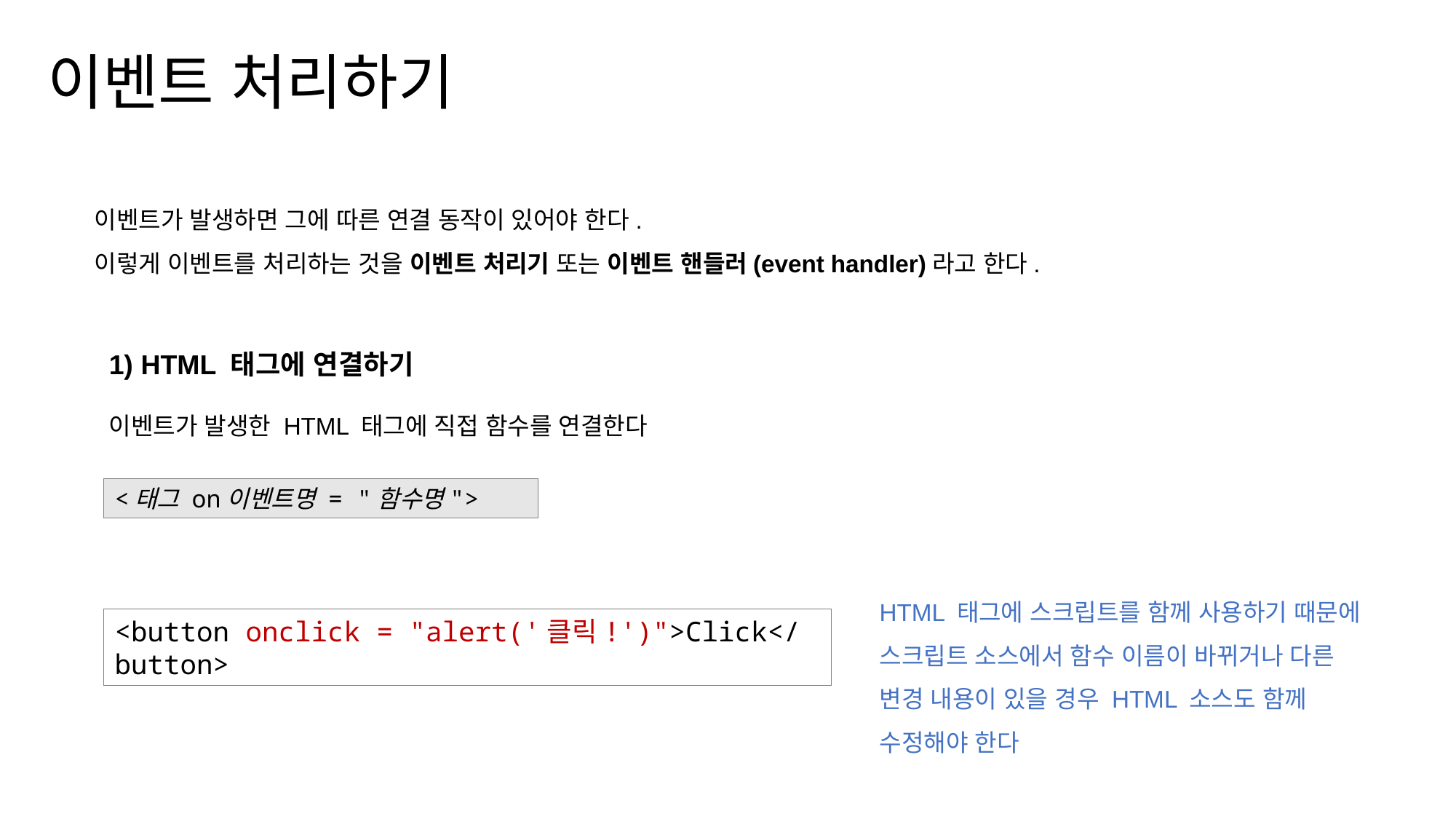

이벤트 처리하기
이벤트가 발생하면 그에 따른 연결 동작이 있어야 한다.
이렇게 이벤트를 처리하는 것을 이벤트 처리기 또는 이벤트 핸들러(event handler)라고 한다.
1) HTML 태그에 연결하기
이벤트가 발생한 HTML 태그에 직접 함수를 연결한다
<태그 on이벤트명 = "함수명">
HTML 태그에 스크립트를 함께 사용하기 때문에 스크립트 소스에서 함수 이름이 바뀌거나 다른 변경 내용이 있을 경우 HTML 소스도 함께 수정해야 한다
<button onclick = "alert('클릭!')">Click</button>